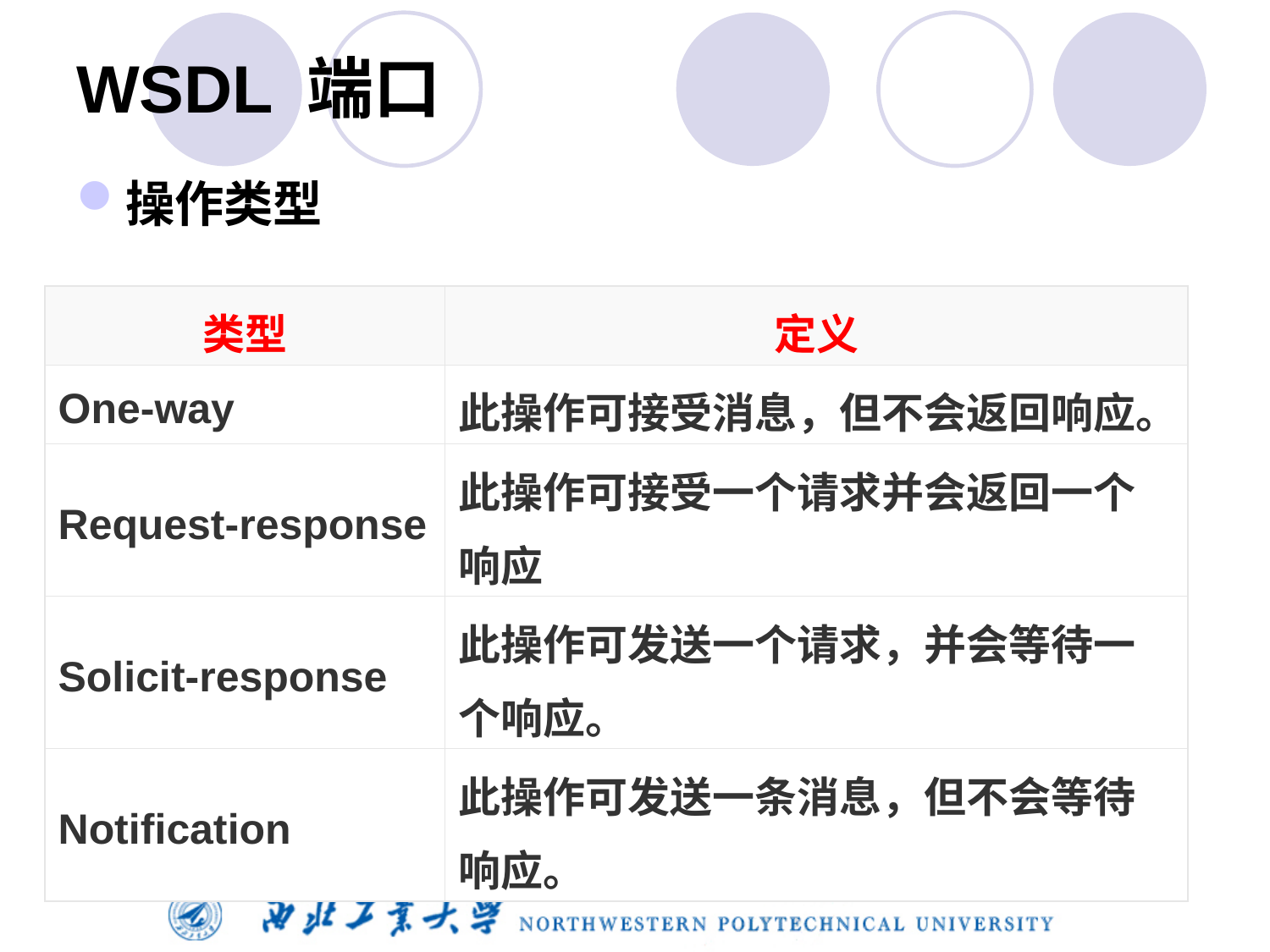

# WSDL 端口
操作类型

| 类型 | 定义 |
| --- | --- |
| One-way | 此操作可接受消息，但不会返回响应。 |
| Request-response | 此操作可接受一个请求并会返回一个响应 |
| Solicit-response | 此操作可发送一个请求，并会等待一个响应。 |
| Notification | 此操作可发送一条消息，但不会等待响应。 |